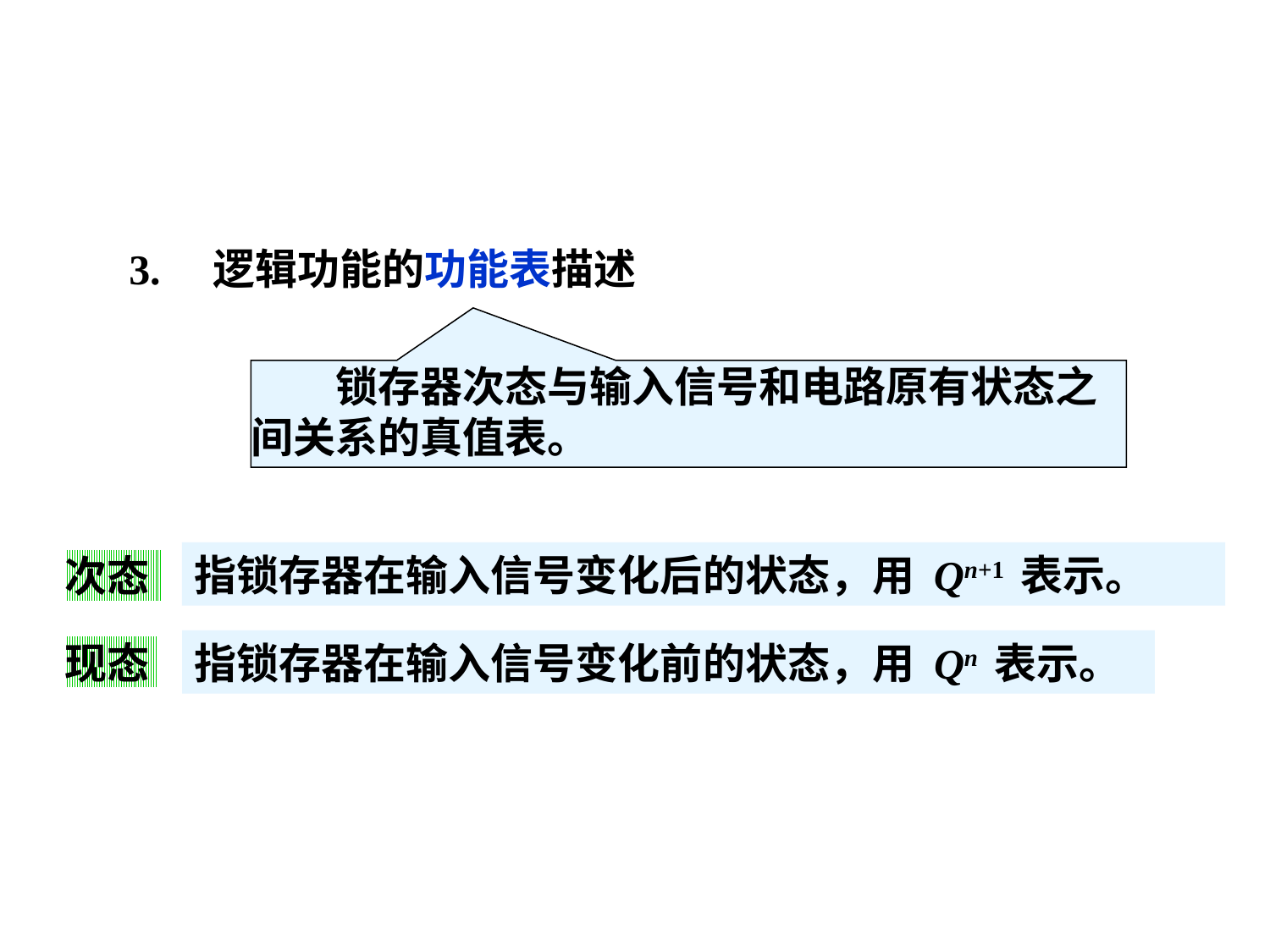

3.    逻辑功能的功能表描述
　　锁存器次态与输入信号和电路原有状态之间关系的真值表。
指锁存器在输入信号变化后的状态，用 Qn+1 表示。
次态
指锁存器在输入信号变化前的状态，用 Qn 表示。
现态